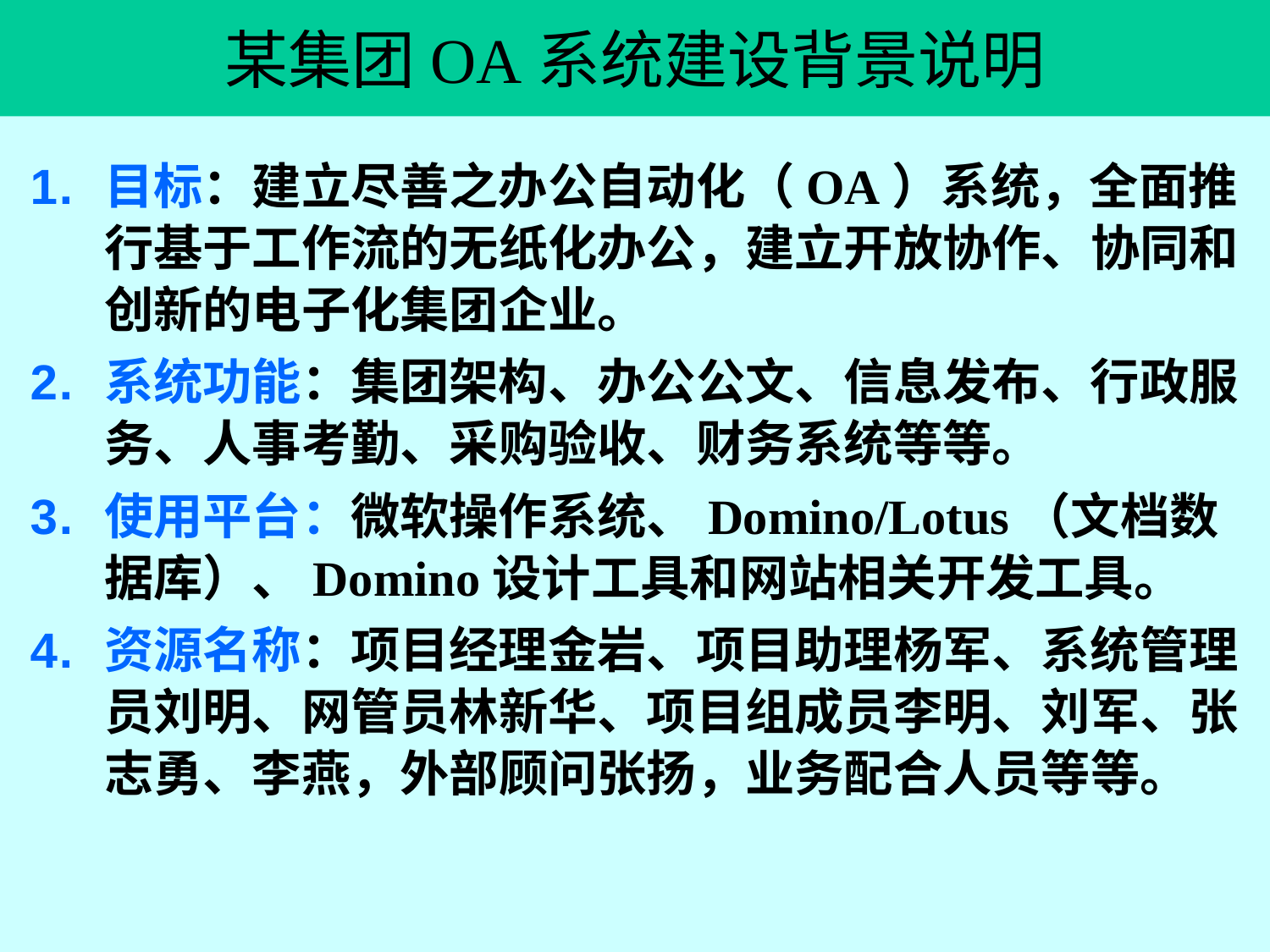

# 某集团OA系统建设背景说明
目标：建立尽善之办公自动化（OA）系统，全面推行基于工作流的无纸化办公，建立开放协作、协同和创新的电子化集团企业。
系统功能：集团架构、办公公文、信息发布、行政服务、人事考勤、采购验收、财务系统等等。
使用平台：微软操作系统、Domino/Lotus（文档数据库）、Domino设计工具和网站相关开发工具。
资源名称：项目经理金岩、项目助理杨军、系统管理员刘明、网管员林新华、项目组成员李明、刘军、张志勇、李燕，外部顾问张扬，业务配合人员等等。